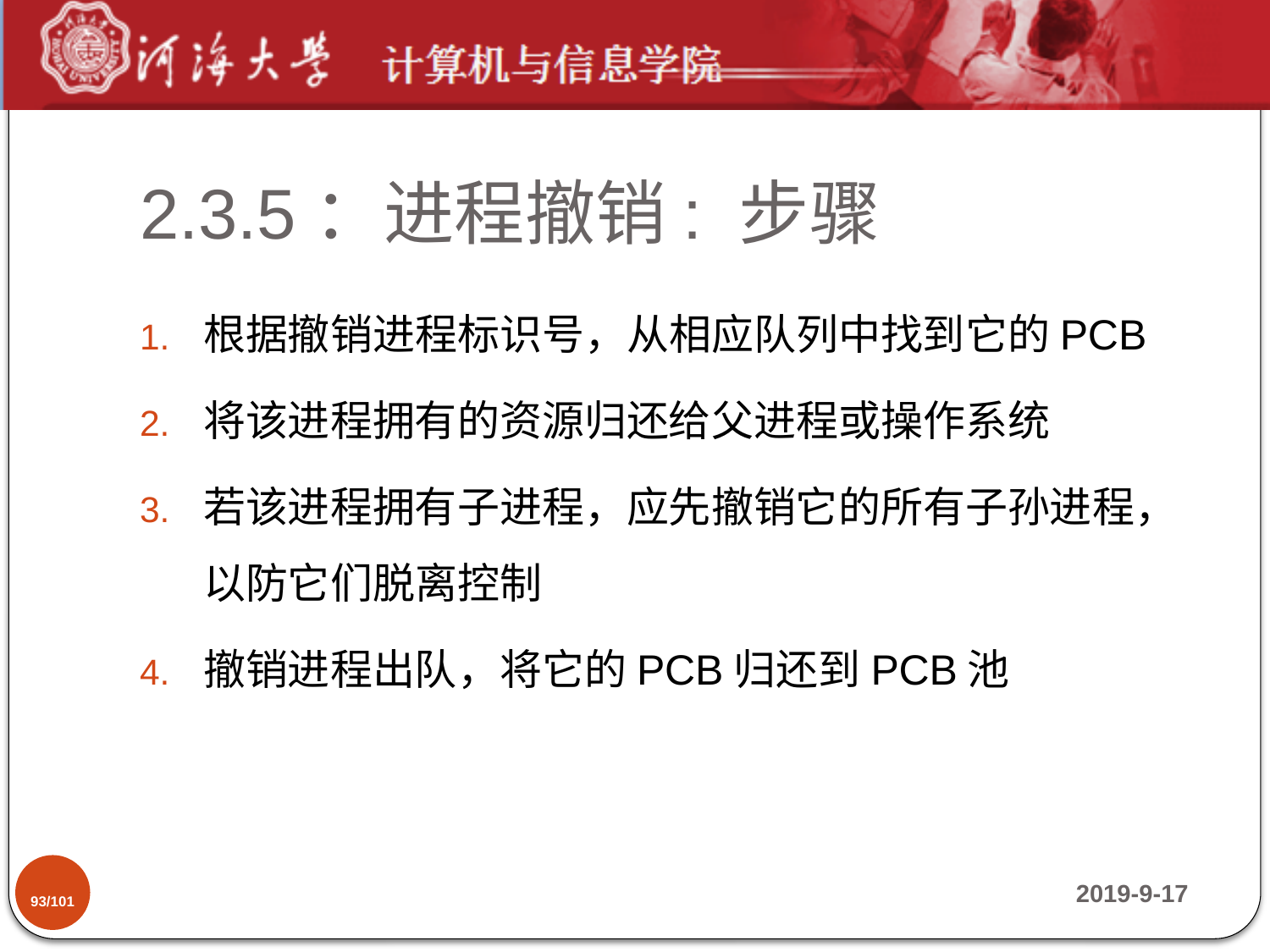

# 2.3.5：进程撤销: 步骤
根据撤销进程标识号，从相应队列中找到它的PCB
将该进程拥有的资源归还给父进程或操作系统
若该进程拥有子进程，应先撤销它的所有子孙进程，以防它们脱离控制
撤销进程出队，将它的PCB归还到PCB池

93/101
2019-9-17